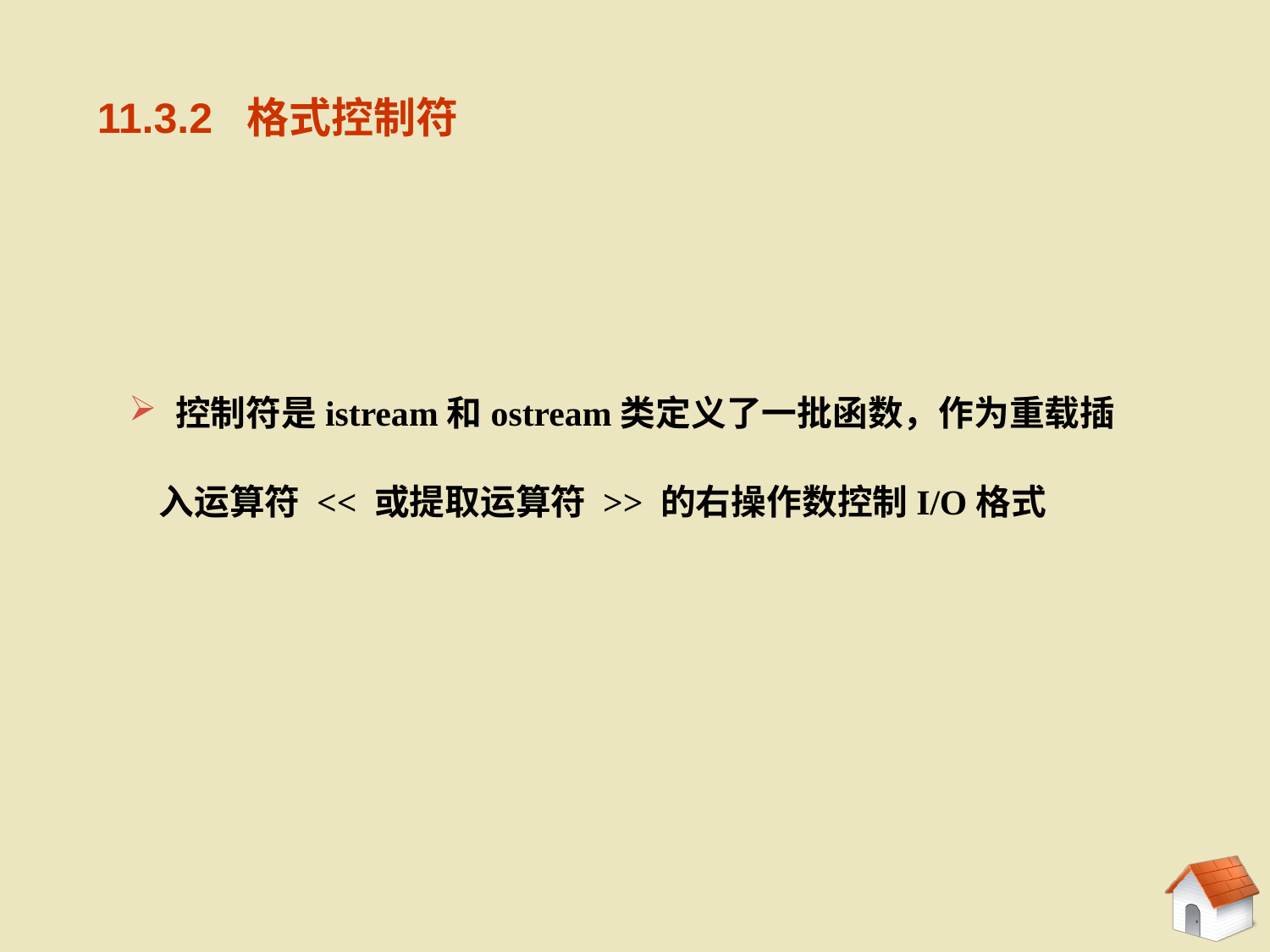

11.3.2  格式控制符
 控制符是istream和ostream类定义了一批函数，作为重载插入运算符 << 或提取运算符 >> 的右操作数控制I/O格式